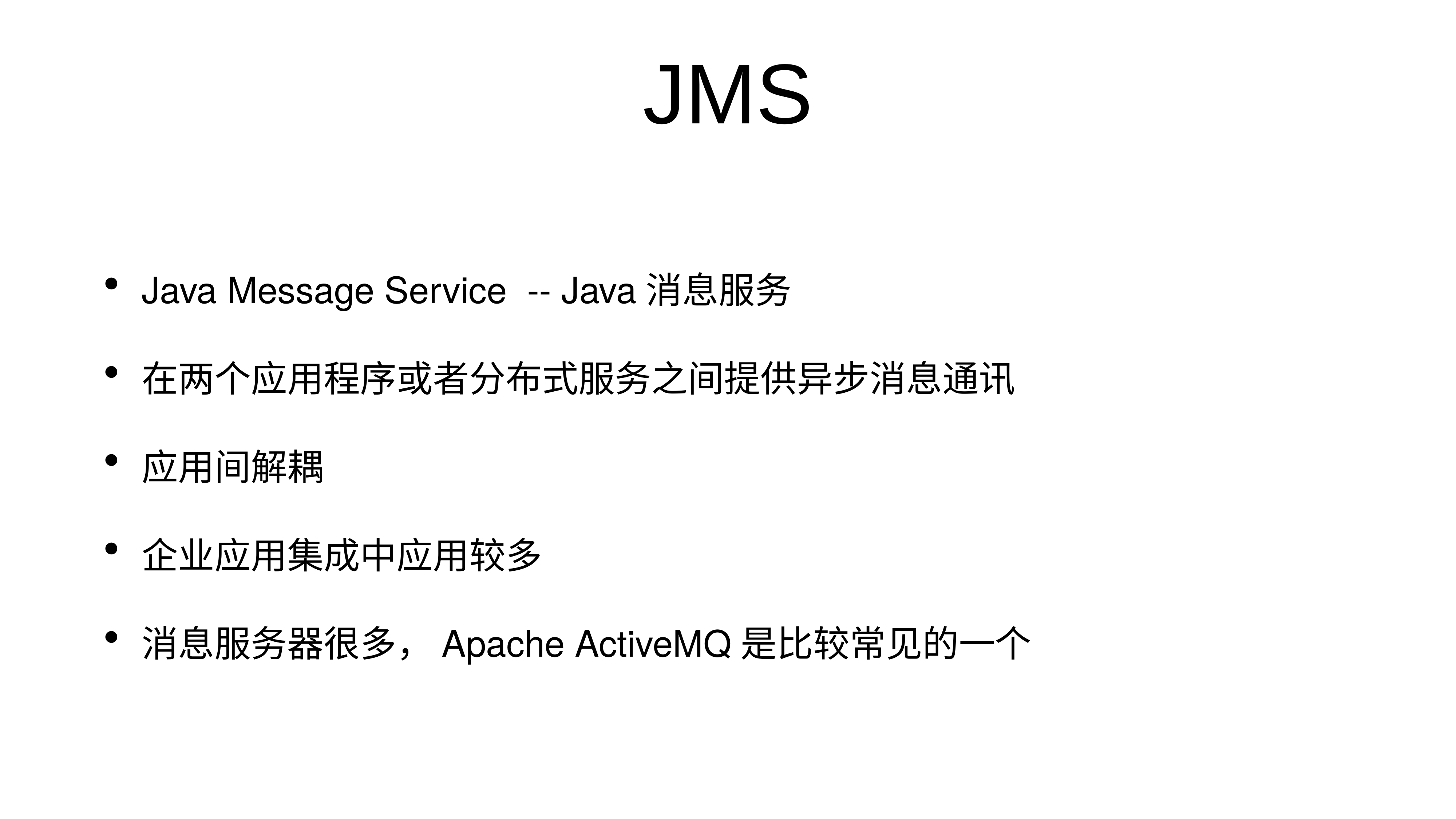

# JMS
Java Message Service  -- Java消息服务
在两个应用程序或者分布式服务之间提供异步消息通讯
应用间解耦
企业应用集成中应用较多
消息服务器很多，Apache ActiveMQ是比较常见的一个